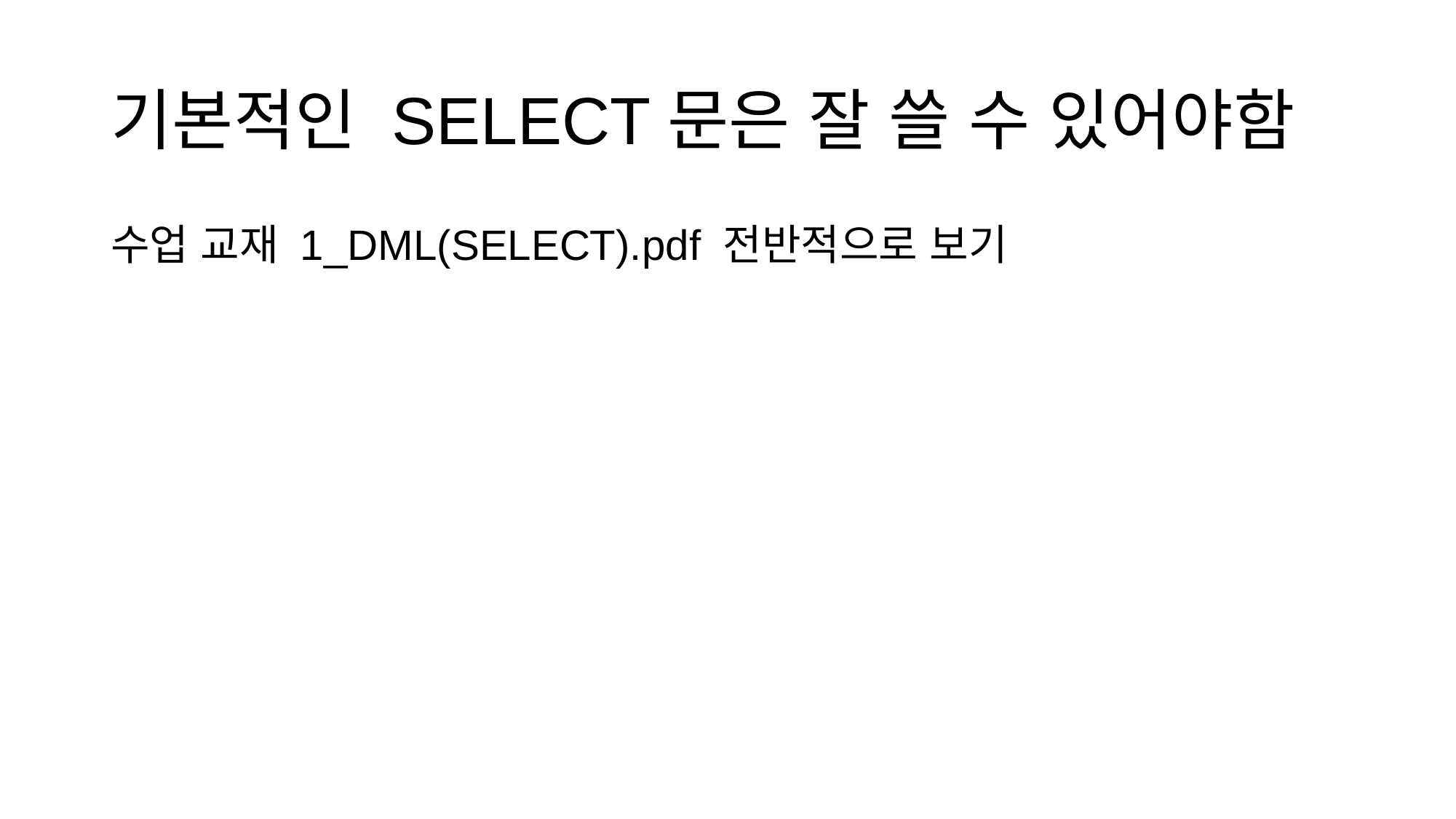

# 기본적인 SELECT문은 잘 쓸 수 있어야함
수업 교재 1_DML(SELECT).pdf 전반적으로 보기